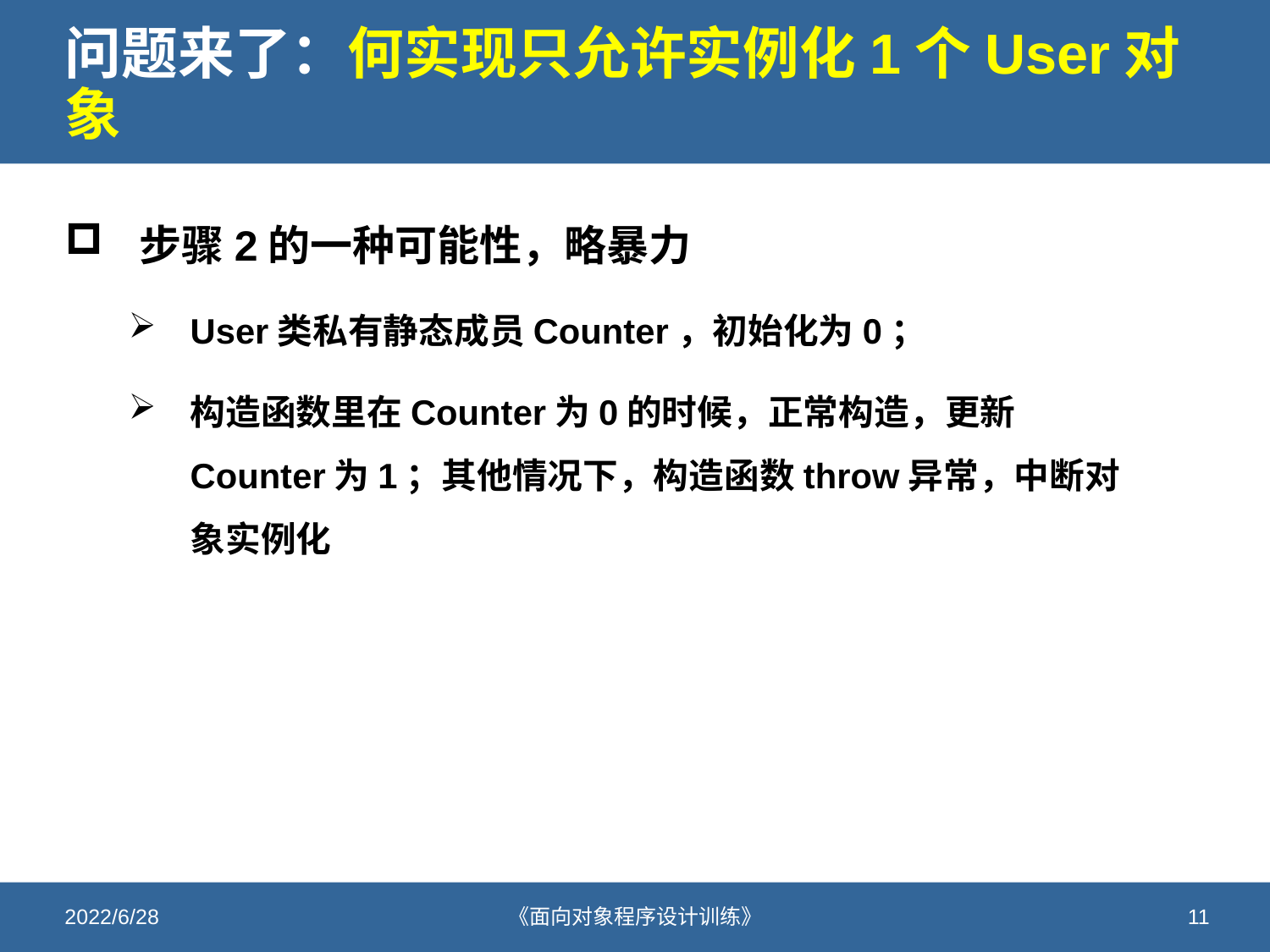

# 问题来了：何实现只允许实例化1个User对象
步骤2的一种可能性，略暴力
User类私有静态成员Counter，初始化为0；
构造函数里在Counter为0的时候，正常构造，更新Counter为1；其他情况下，构造函数throw异常，中断对象实例化
2022/6/28
《面向对象程序设计训练》
11